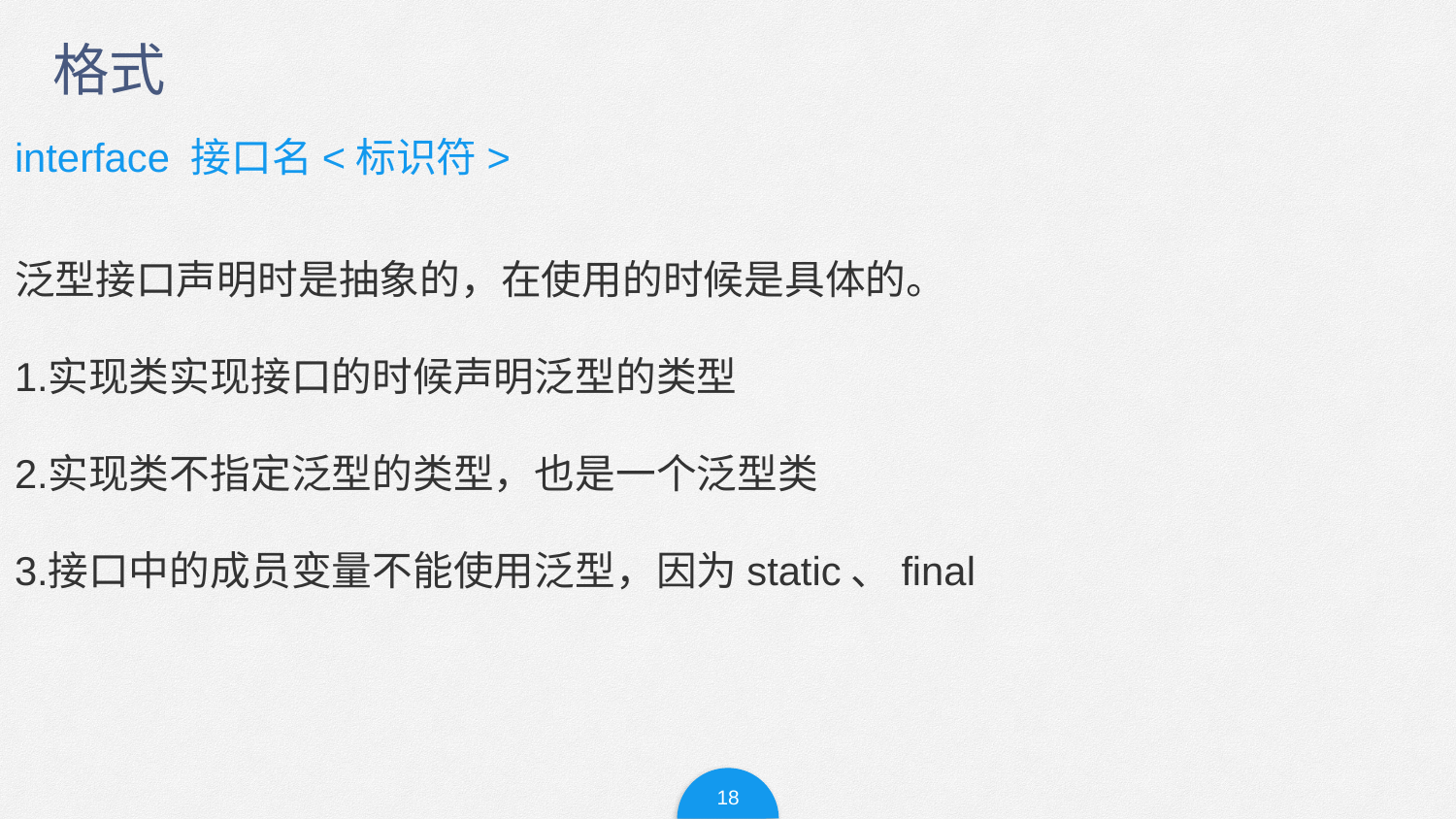

# 格式
interface 接口名<标识符>

泛型接口声明时是抽象的，在使用的时候是具体的。

实现类实现接口的时候声明泛型的类型

实现类不指定泛型的类型，也是一个泛型类

接口中的成员变量不能使用泛型，因为static、final

18